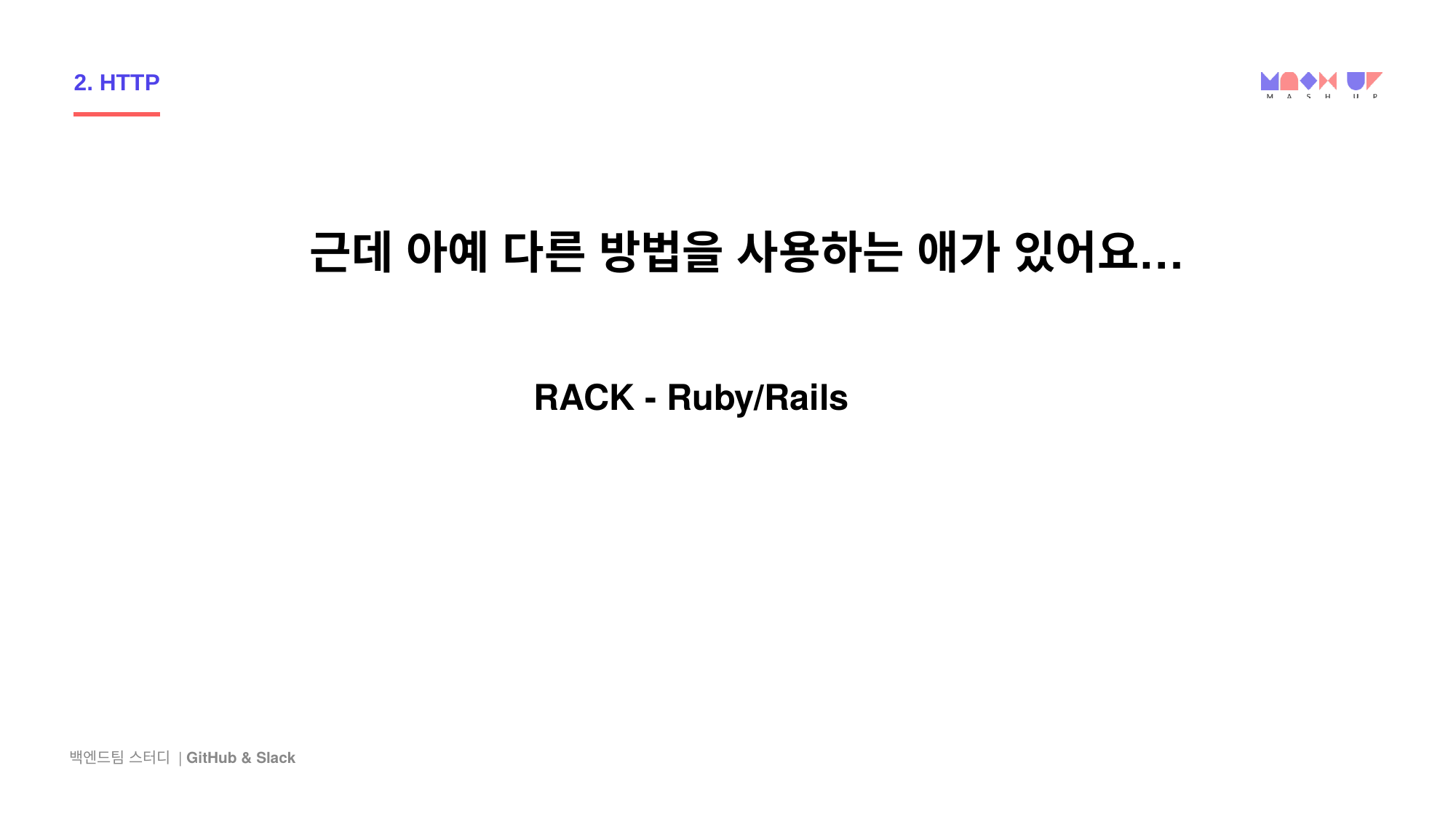

# 2. HTTP
근데 아예 다른 방법을 사용하는 애가 있어요…
RACK - Ruby/Rails
30